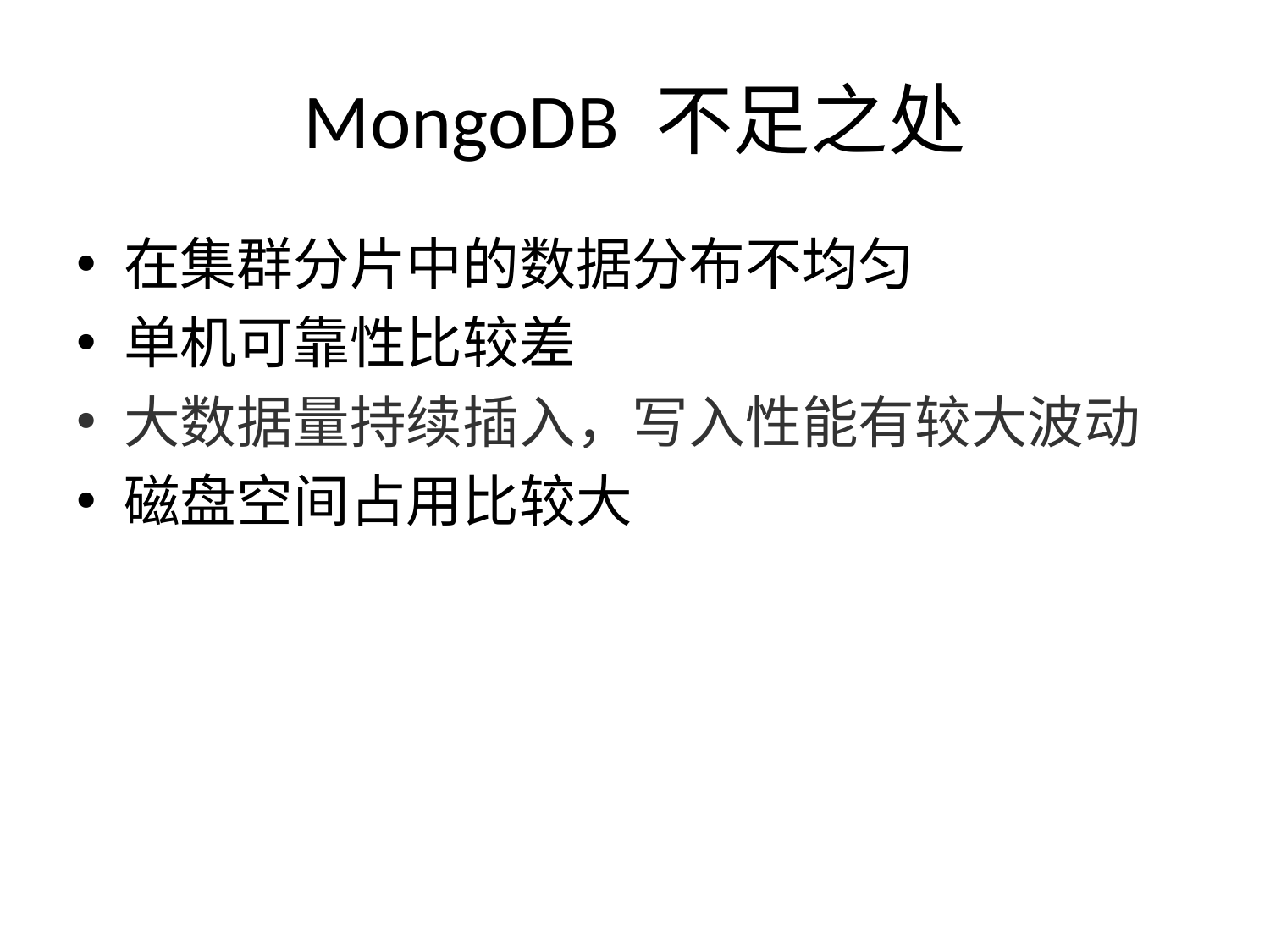

# MongoDB 不足之处
在集群分片中的数据分布不均匀
单机可靠性比较差
大数据量持续插入，写入性能有较大波动
磁盘空间占用比较大